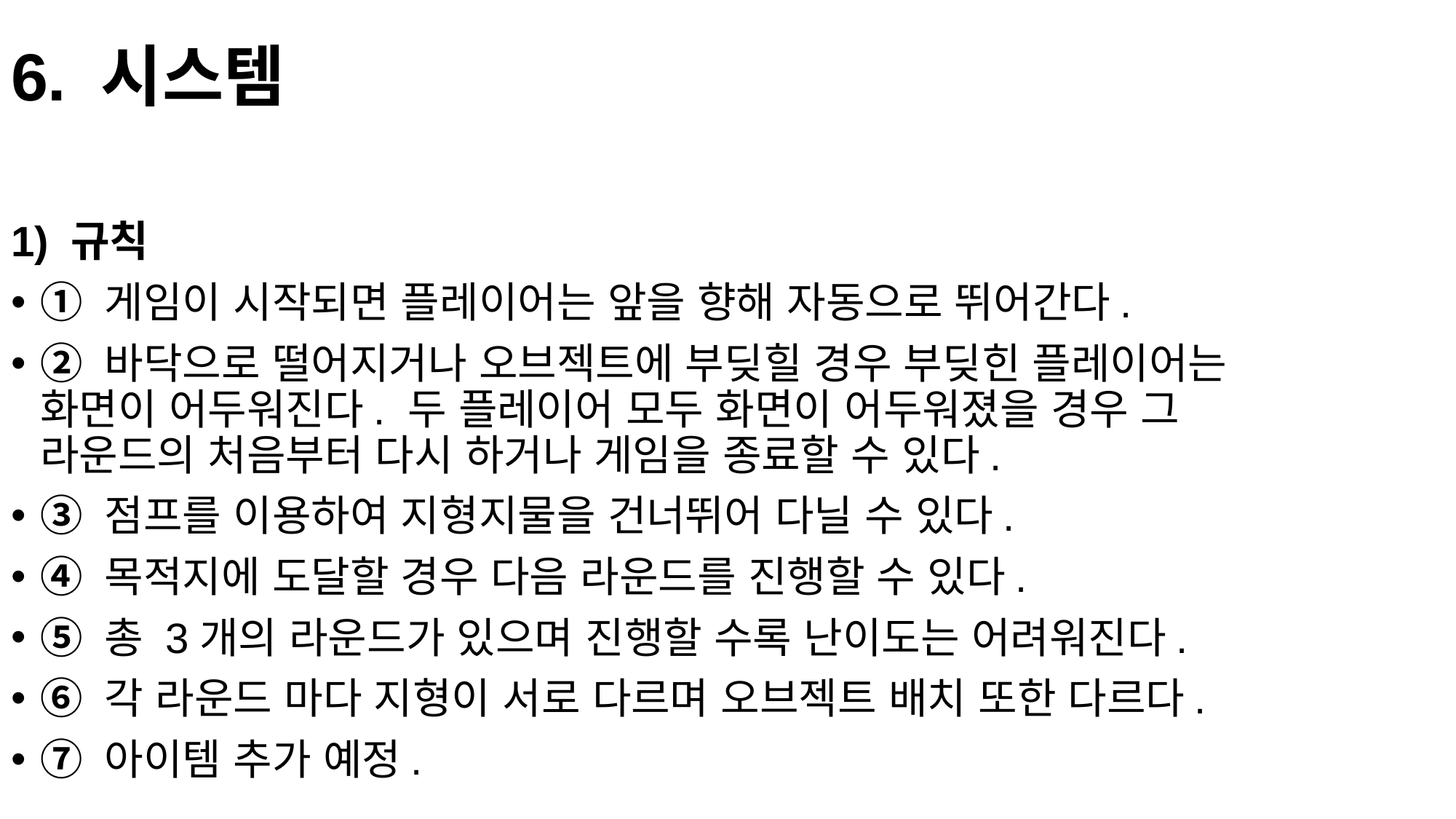

# 6. 시스템
1) 규칙
① 게임이 시작되면 플레이어는 앞을 향해 자동으로 뛰어간다.
② 바닥으로 떨어지거나 오브젝트에 부딪힐 경우 부딪힌 플레이어는 화면이 어두워진다. 두 플레이어 모두 화면이 어두워졌을 경우 그 라운드의 처음부터 다시 하거나 게임을 종료할 수 있다.
③ 점프를 이용하여 지형지물을 건너뛰어 다닐 수 있다.
④ 목적지에 도달할 경우 다음 라운드를 진행할 수 있다.
⑤ 총 3개의 라운드가 있으며 진행할 수록 난이도는 어려워진다.
⑥ 각 라운드 마다 지형이 서로 다르며 오브젝트 배치 또한 다르다.
⑦ 아이템 추가 예정.